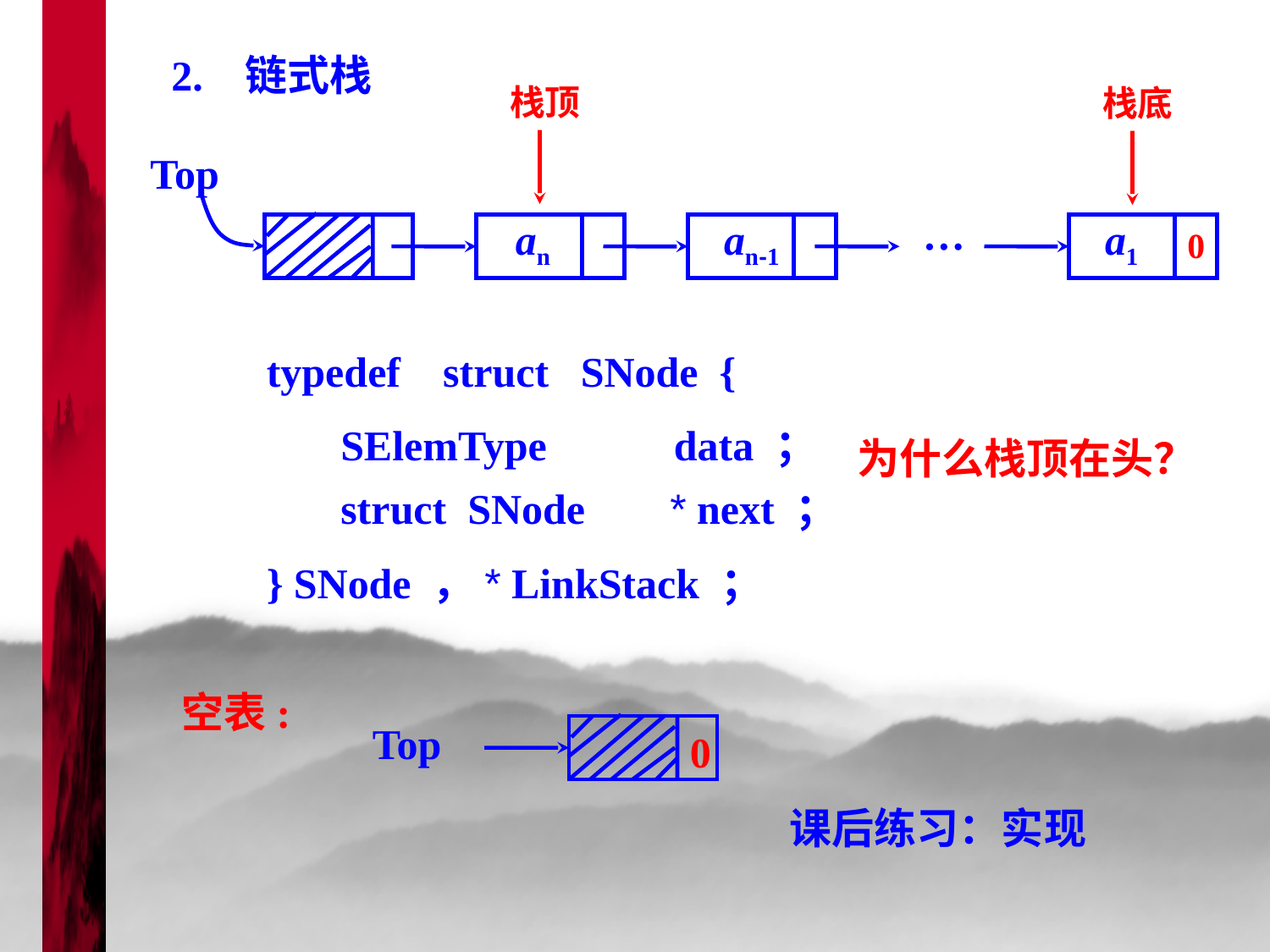

2.   链式栈
栈顶

栈底

Top

…
an
an-1
a1

0

typedef    struct   SNode  {
SElemType            data ；
struct  SNode        * next ；
} SNode ，* LinkStack ；
为什么栈顶在头？
空表:
Top

0
课后练习：实现